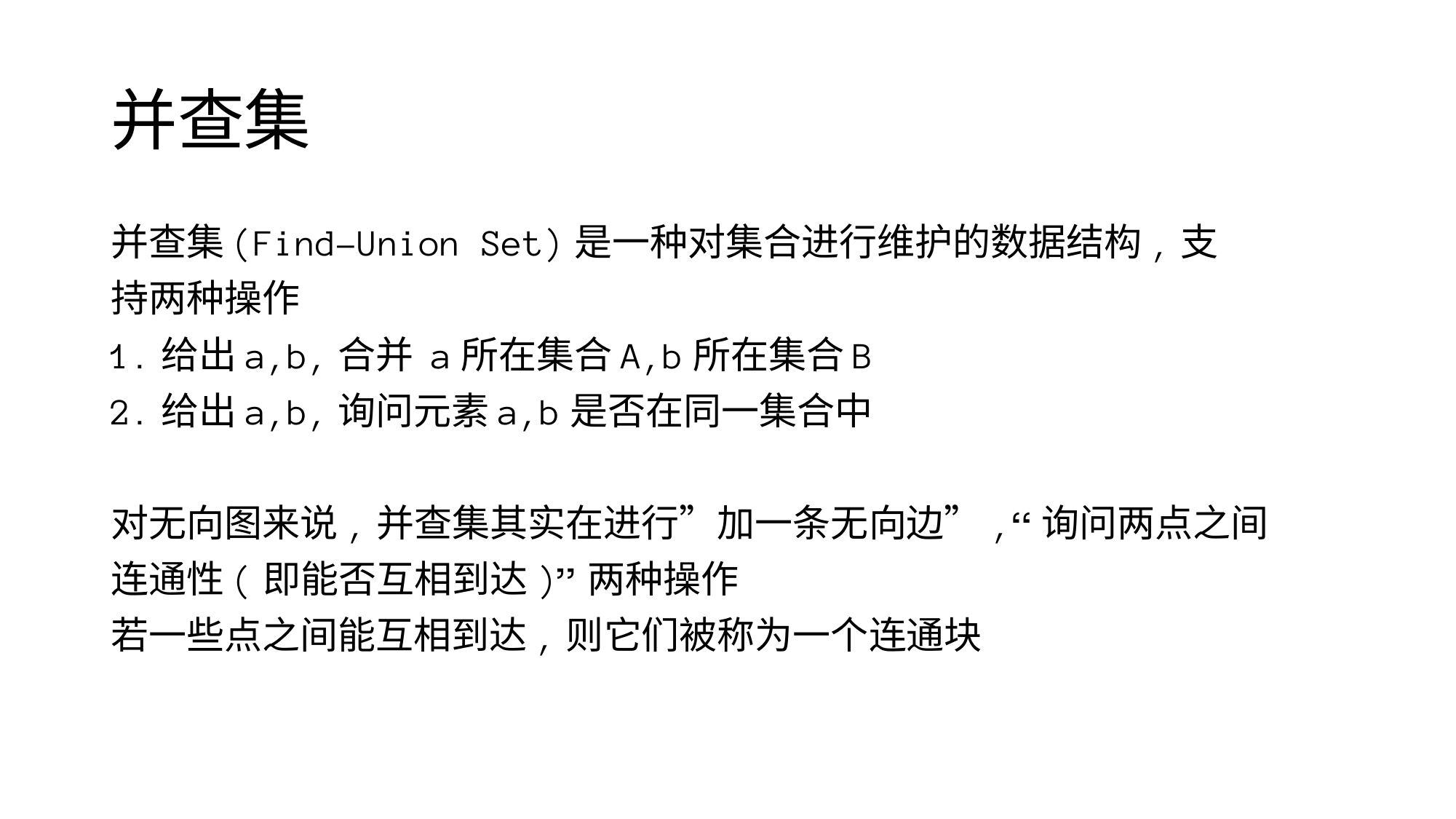

# 并查集
并查集(Find-Union Set)是一种对集合进行维护的数据结构,支
持两种操作
1.给出a,b,合并 a所在集合A,b所在集合B
2.给出a,b,询问元素a,b是否在同一集合中

对无向图来说,并查集其实在进行”加一条无向边”,“询问两点之间
连通性(即能否互相到达)”两种操作
若一些点之间能互相到达,则它们被称为一个连通块